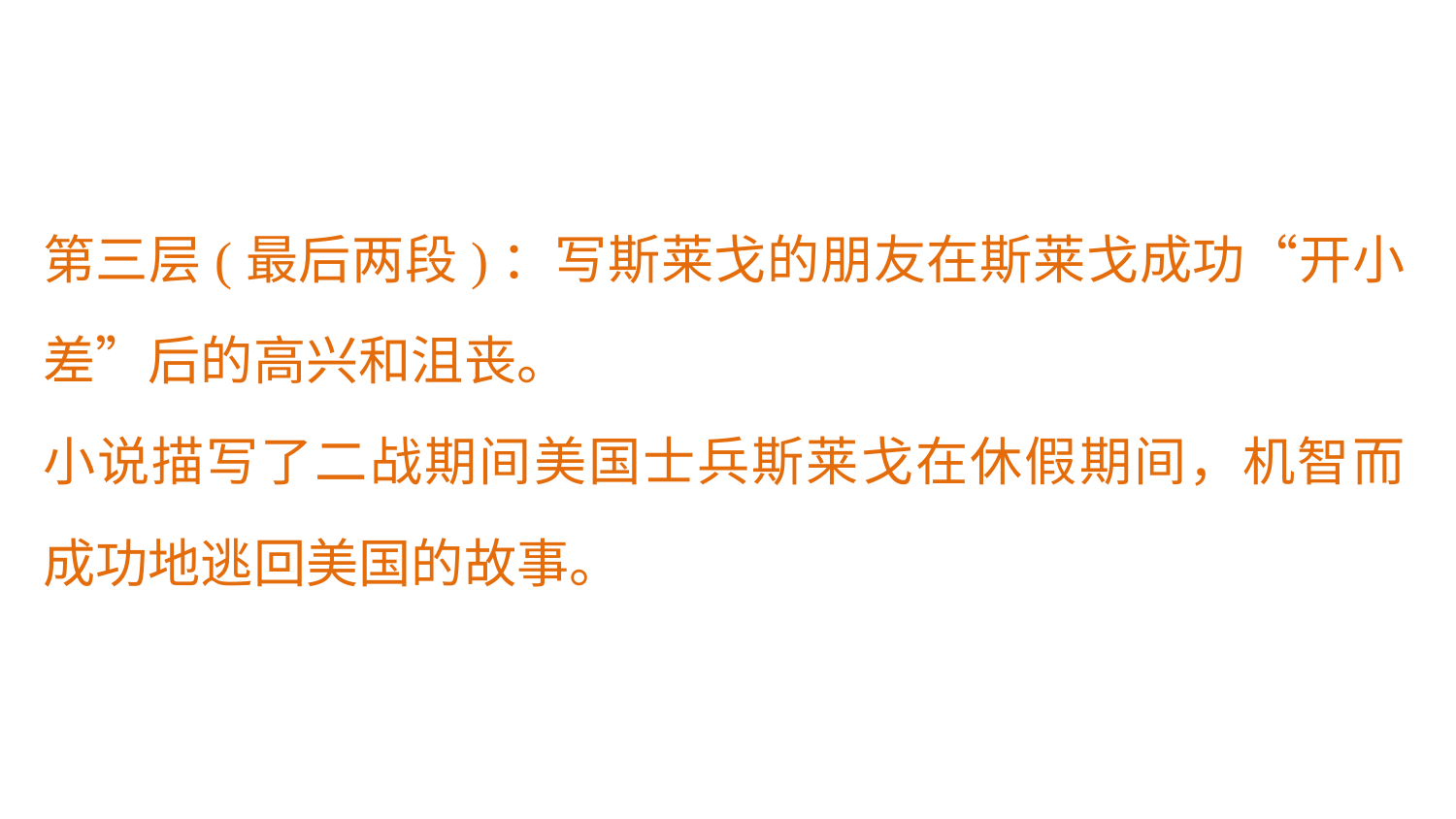

第三层(最后两段)：写斯莱戈的朋友在斯莱戈成功“开小差”后的高兴和沮丧。
小说描写了二战期间美国士兵斯莱戈在休假期间，机智而成功地逃回美国的故事。